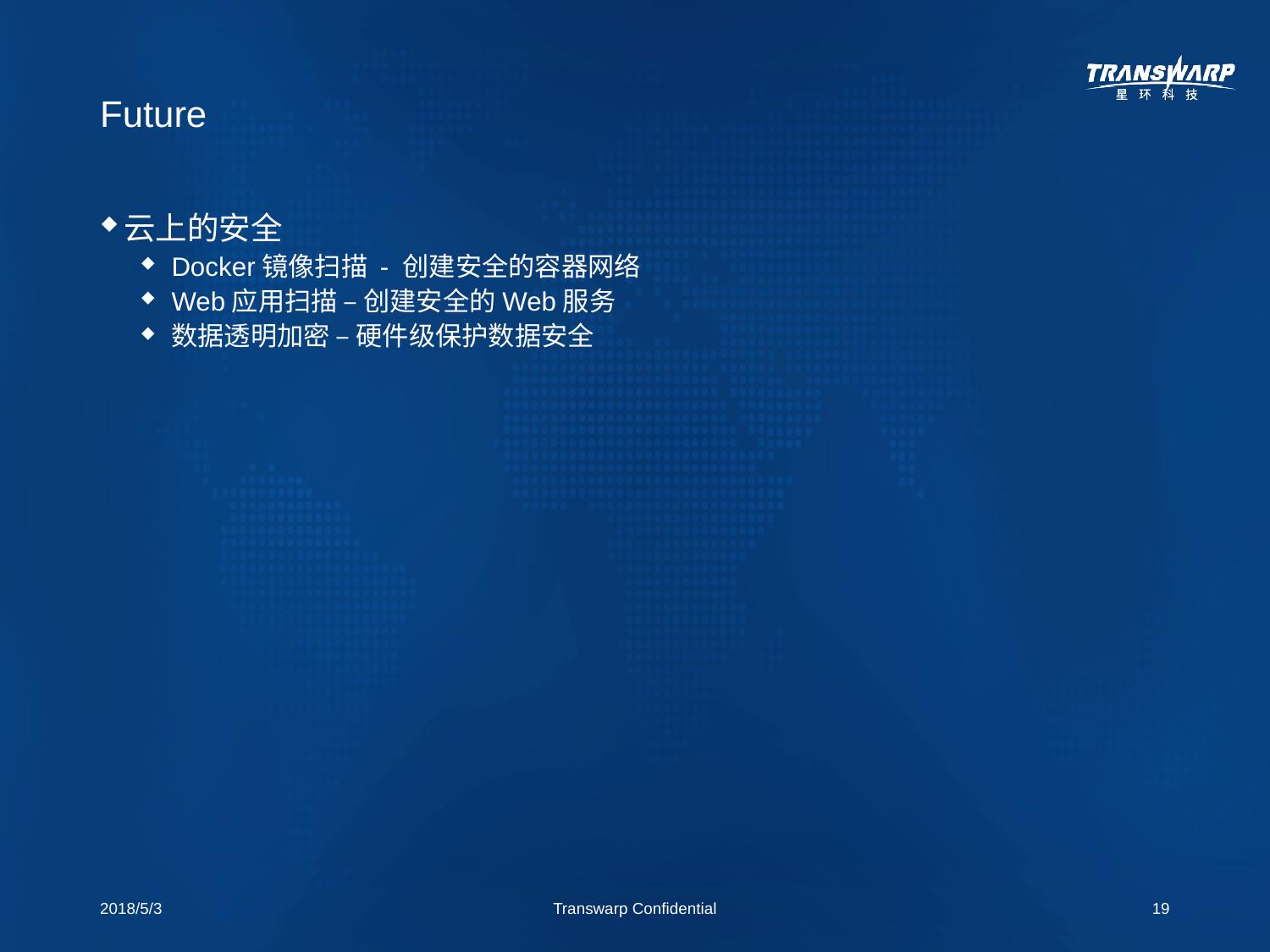

# Future
云上的安全
Docker镜像扫描 - 创建安全的容器网络
Web应用扫描 – 创建安全的Web服务
数据透明加密 – 硬件级保护数据安全
2018/5/3
Transwarp Confidential
19